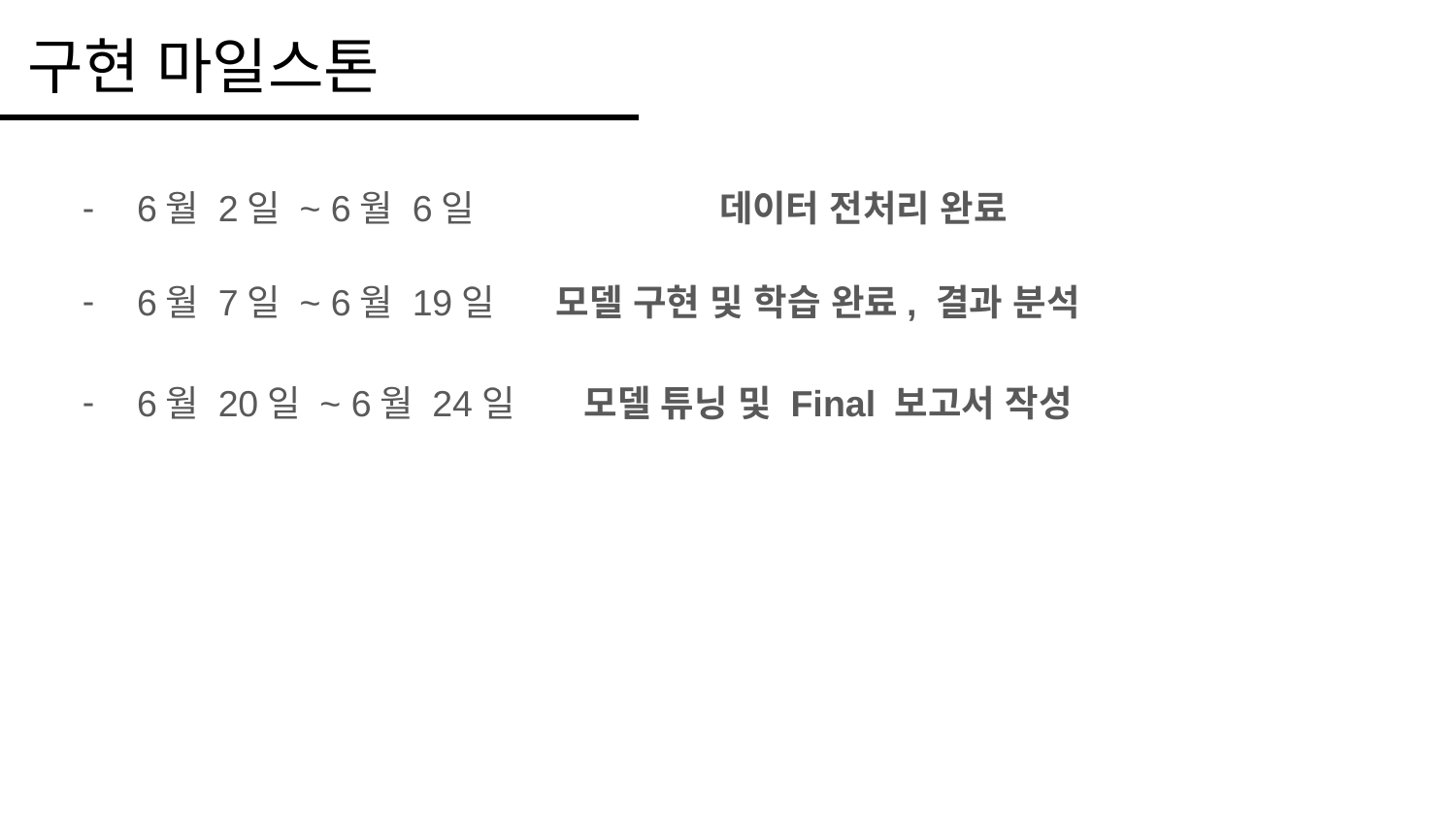

# 구현 마일스톤
6월 2일 ~ 6월 6일		데이터 전처리 완료
6월 7일 ~ 6월 19일      모델 구현 및 학습 완료, 결과 분석
6월 20일 ~ 6월 24일 	 모델 튜닝 및 Final 보고서 작성